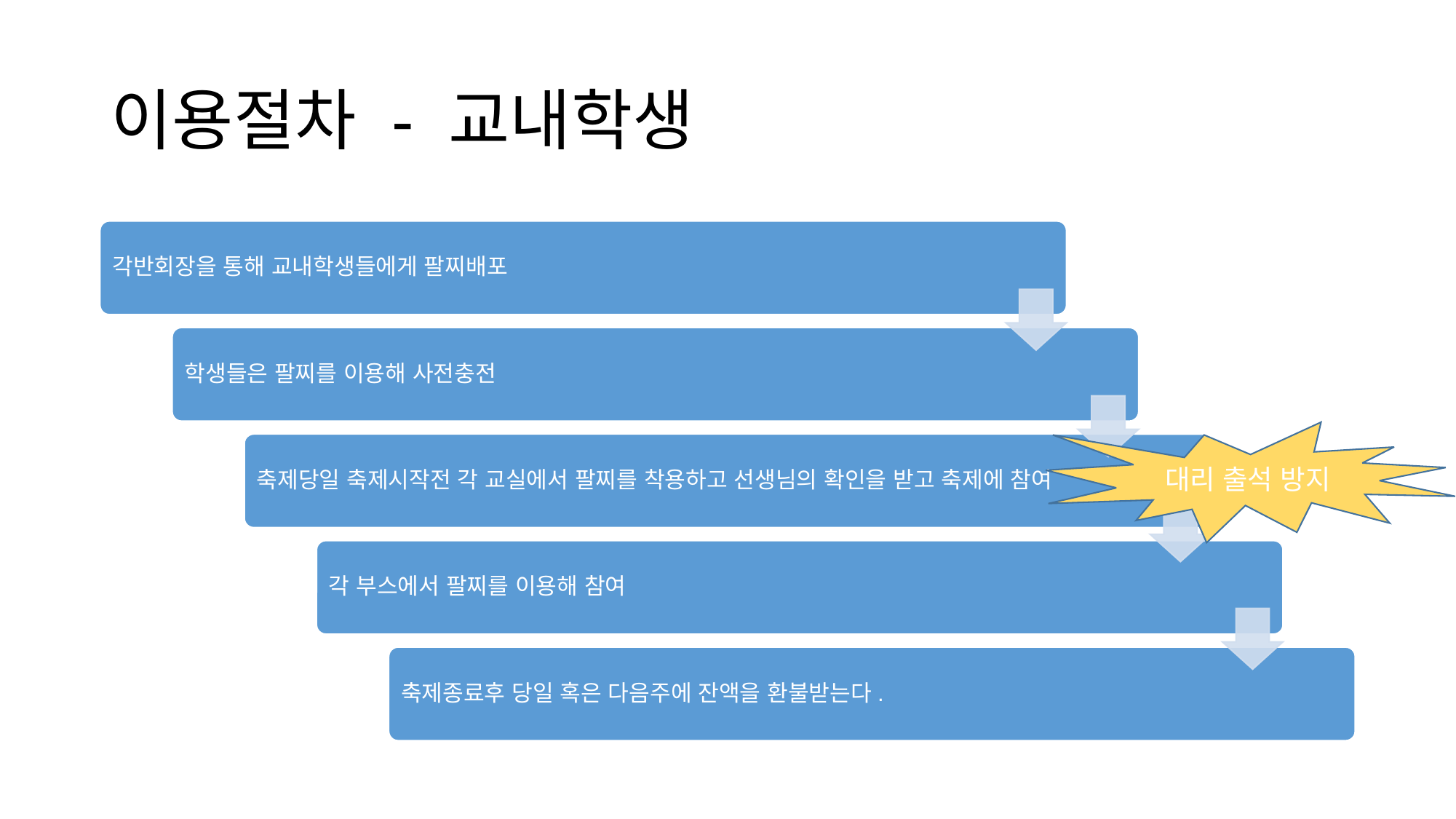

# 이용절차 - 교내학생
각반회장을 통해 교내학생들에게 팔찌배포
학생들은 팔찌를 이용해 사전충전
축제당일 축제시작전 각 교실에서 팔찌를 착용하고 선생님의 확인을 받고 축제에 참여
각 부스에서 팔찌를 이용해 참여
축제종료후 당일 혹은 다음주에 잔액을 환불받는다.

대리 출석 방지